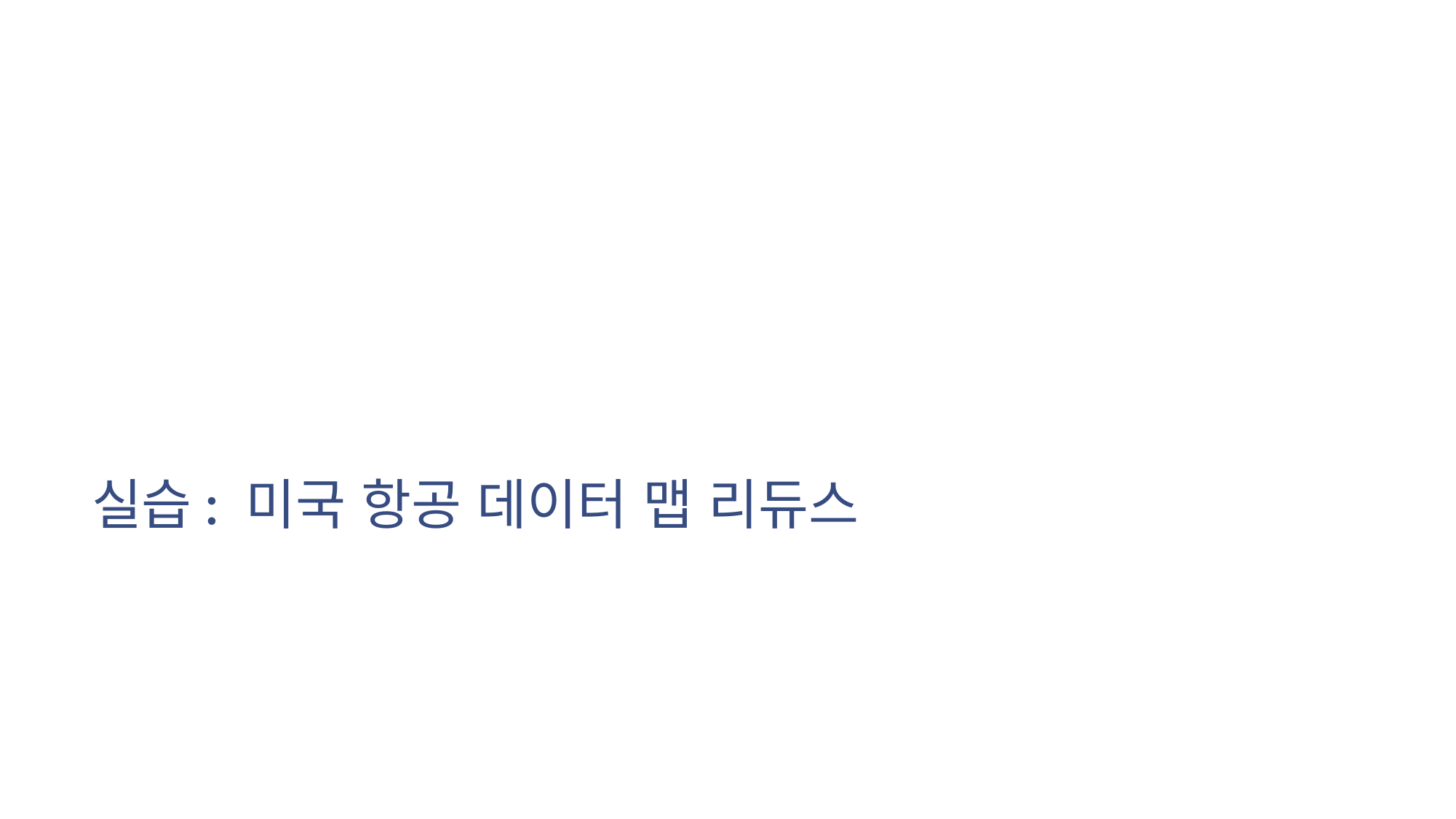

# 실습: 미국 항공 데이터 맵 리듀스